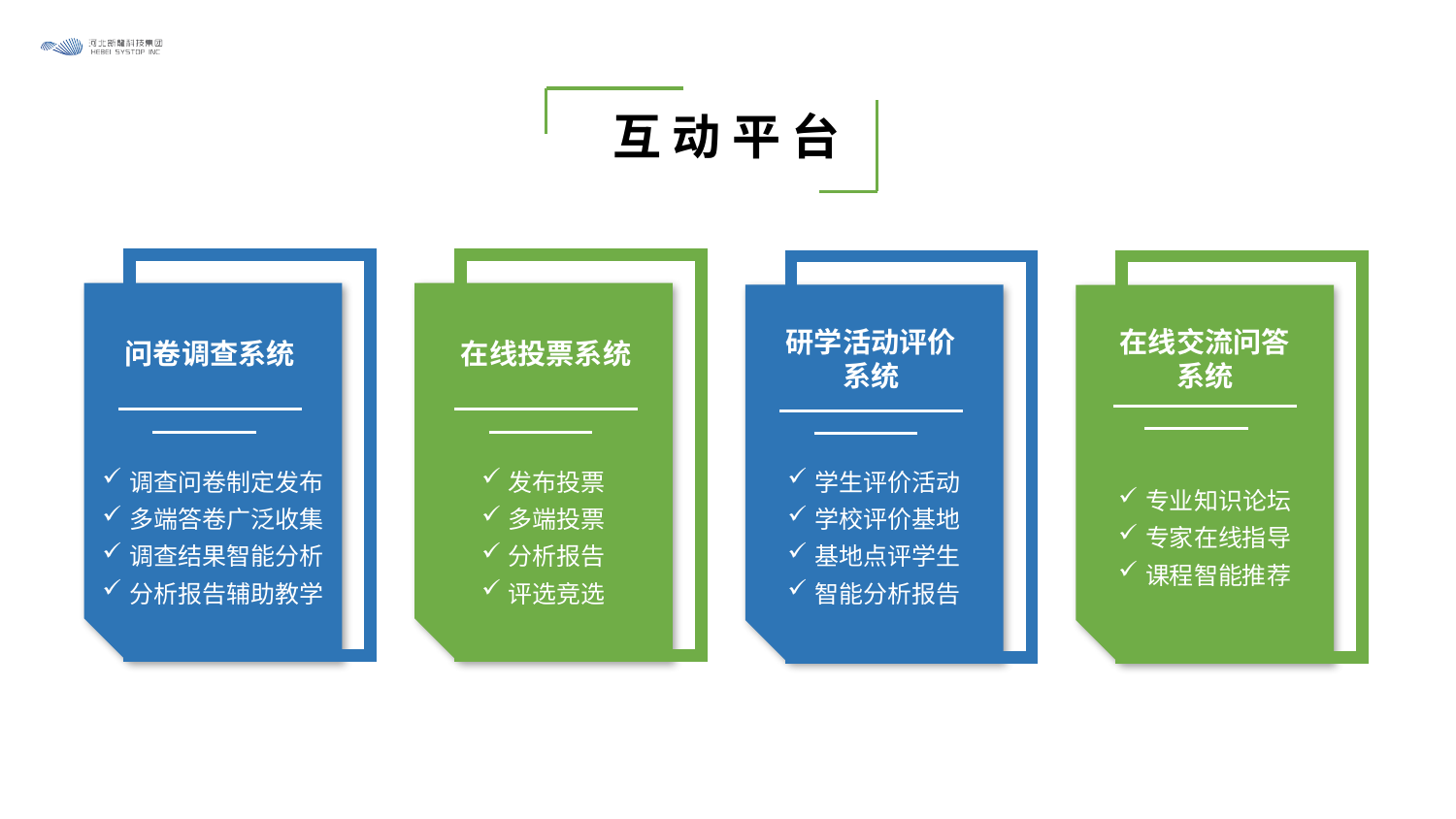

互 动 平 台

研学活动评价
系统
在线交流问答
系统
在线投票系统
问卷调查系统
调查问卷制定发布
多端答卷广泛收集
调查结果智能分析
分析报告辅助教学
发布投票
多端投票
分析报告
评选竞选
学生评价活动
学校评价基地
基地点评学生
智能分析报告
专业知识论坛
专家在线指导
课程智能推荐